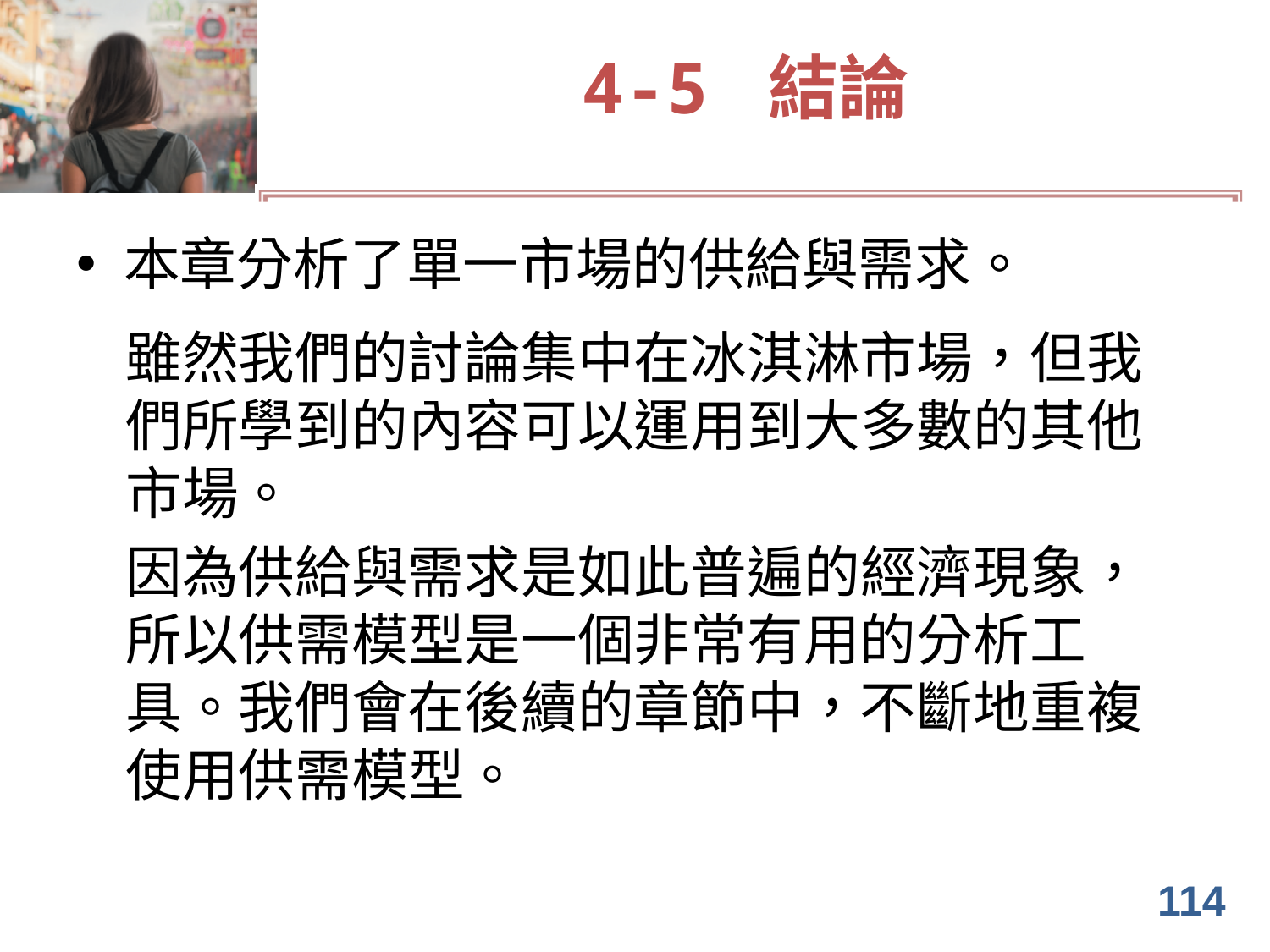

# 4-5 結論
本章分析了單一市場的供給與需求。

雖然我們的討論集中在冰淇淋市場，但我們所學到的內容可以運用到大多數的其他市場。
因為供給與需求是如此普遍的經濟現象，所以供需模型是一個非常有用的分析工具。我們會在後續的章節中，不斷地重複使用供需模型。
114